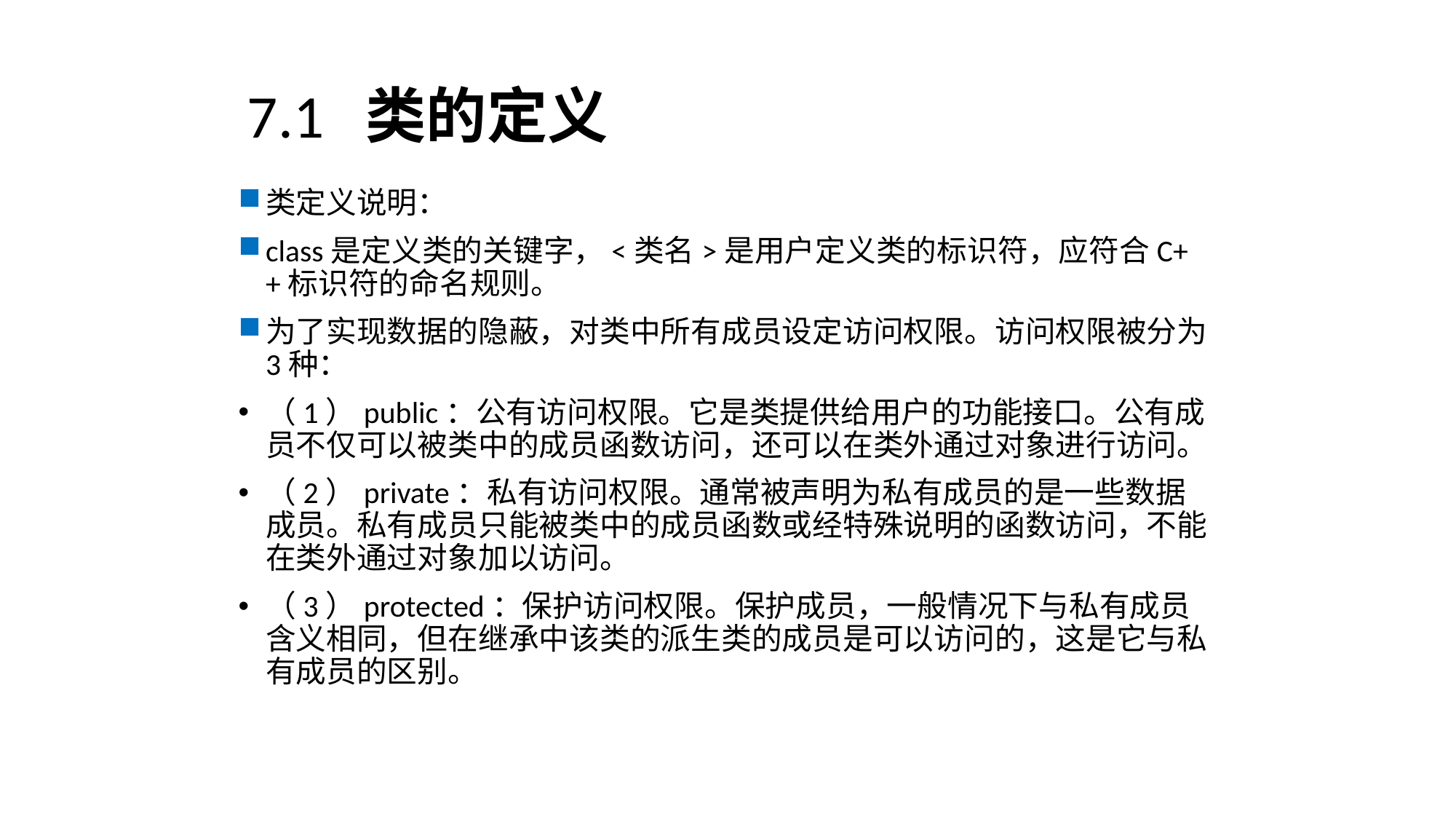

# 7.1  类的定义
类定义说明：
class是定义类的关键字，<类名>是用户定义类的标识符，应符合C++标识符的命名规则。
为了实现数据的隐蔽，对类中所有成员设定访问权限。访问权限被分为3种：
（1）public：公有访问权限。它是类提供给用户的功能接口。公有成员不仅可以被类中的成员函数访问，还可以在类外通过对象进行访问。
（2）private：私有访问权限。通常被声明为私有成员的是一些数据成员。私有成员只能被类中的成员函数或经特殊说明的函数访问，不能在类外通过对象加以访问。
（3）protected：保护访问权限。保护成员，一般情况下与私有成员含义相同，但在继承中该类的派生类的成员是可以访问的，这是它与私有成员的区别。